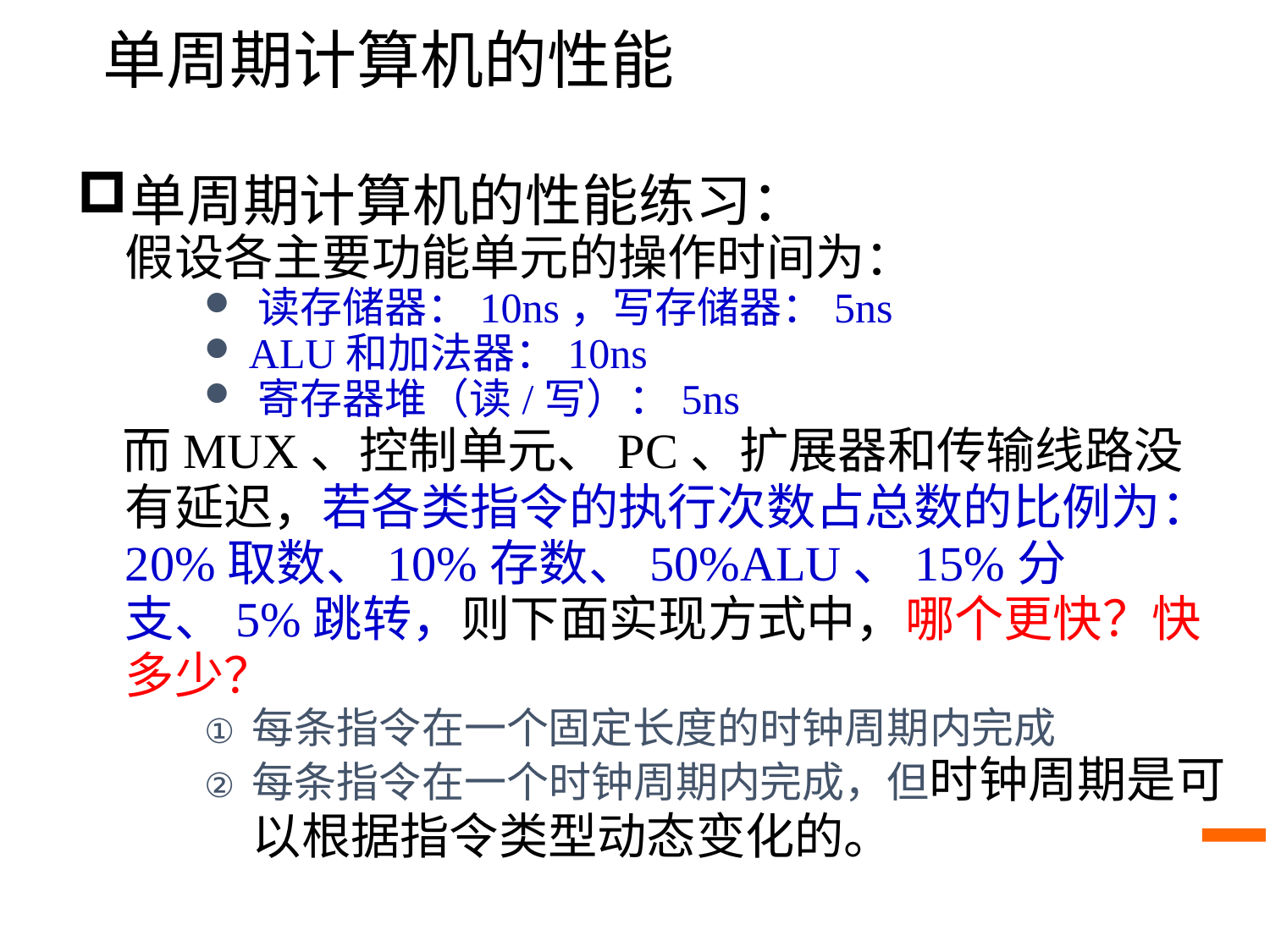

# 单周期计算机的性能
单周期计算机的性能练习：
	假设各主要功能单元的操作时间为：
 读存储器：10ns，写存储器：5ns
 ALU和加法器：10ns
 寄存器堆（读/写）：5ns
   而MUX、控制单元、PC、扩展器和传输线路没有延迟，若各类指令的执行次数占总数的比例为：20%取数、10%存数、50%ALU、15%分支、5%跳转，则下面实现方式中，哪个更快？快多少？
每条指令在一个固定长度的时钟周期内完成
每条指令在一个时钟周期内完成，但时钟周期是可以根据指令类型动态变化的。